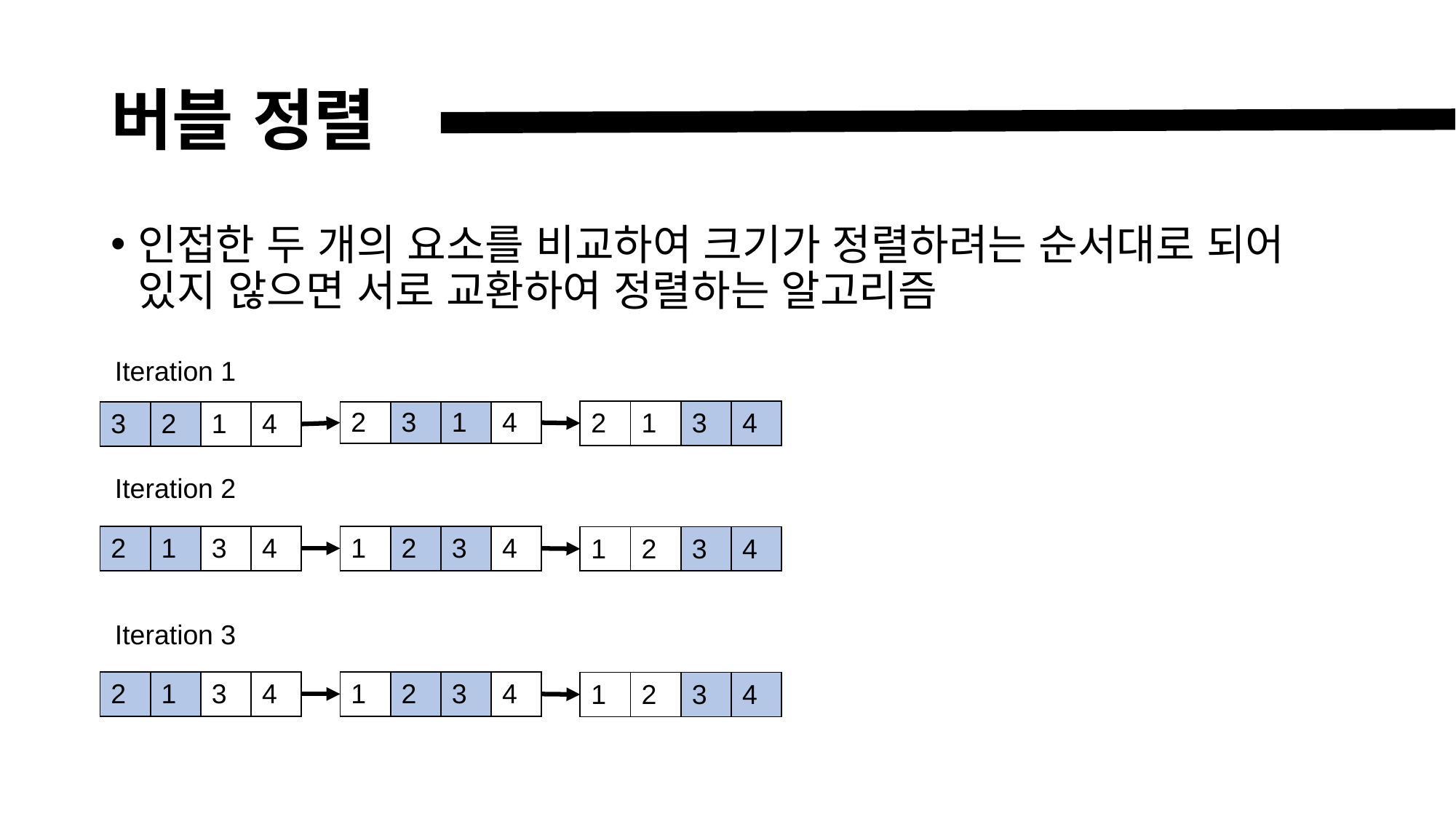

# 버블 정렬
인접한 두 개의 요소를 비교하여 크기가 정렬하려는 순서대로 되어 있지 않으면 서로 교환하여 정렬하는 알고리즘
Iteration 1
| 2 | 1 | 3 | 4 |
| --- | --- | --- | --- |
| 3 | 2 | 1 | 4 |
| --- | --- | --- | --- |
| 2 | 3 | 1 | 4 |
| --- | --- | --- | --- |
Iteration 2
| 2 | 1 | 3 | 4 |
| --- | --- | --- | --- |
| 1 | 2 | 3 | 4 |
| --- | --- | --- | --- |
| 1 | 2 | 3 | 4 |
| --- | --- | --- | --- |
Iteration 3
| 2 | 1 | 3 | 4 |
| --- | --- | --- | --- |
| 1 | 2 | 3 | 4 |
| --- | --- | --- | --- |
| 1 | 2 | 3 | 4 |
| --- | --- | --- | --- |